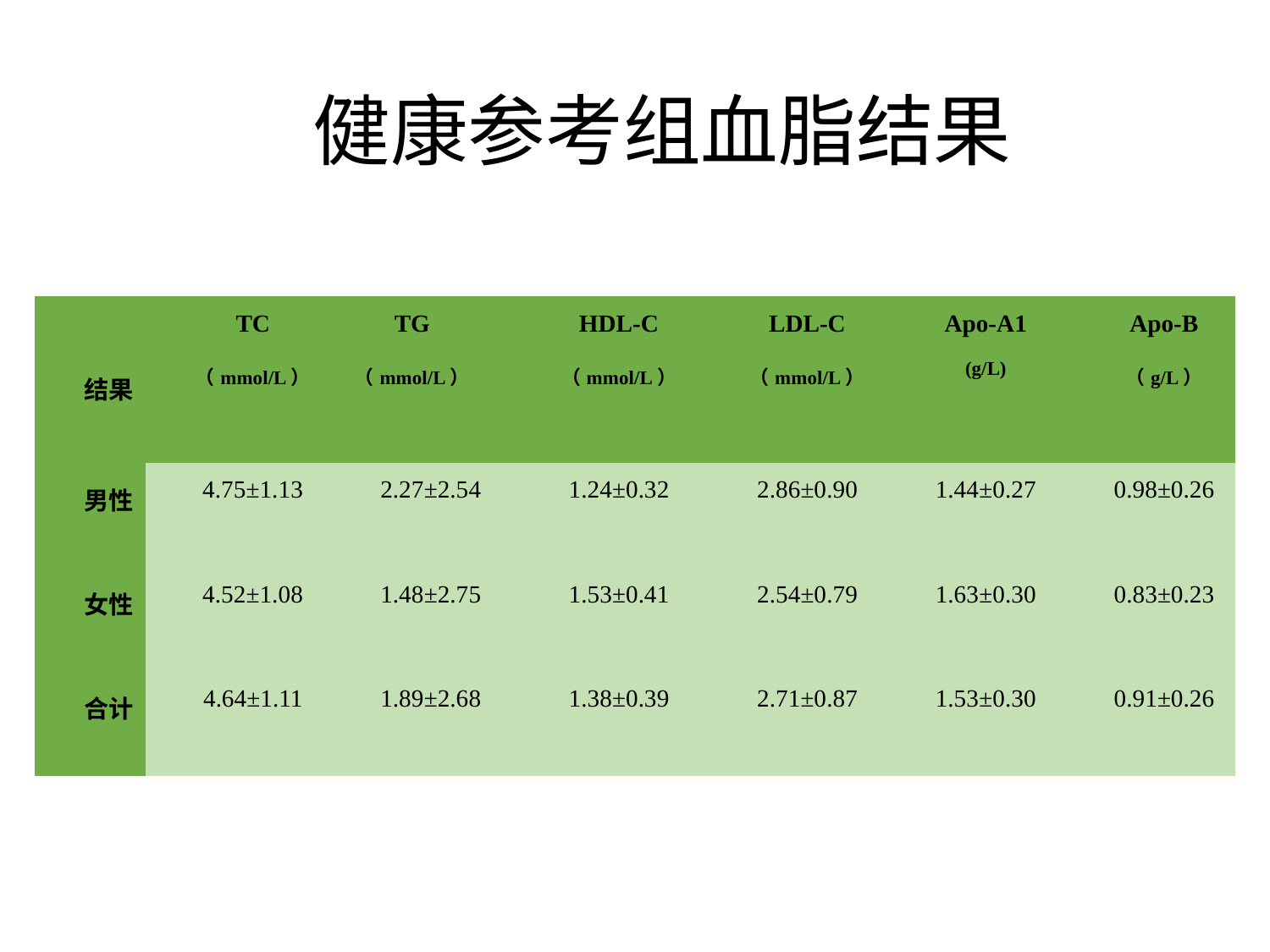

# 健康参考组血脂结果
| 结果 | TC （mmol/L） | TG （mmol/L） | HDL-C （mmol/L） | LDL-C （mmol/L） | Apo-A1 (g/L) | Apo-B （g/L） |
| --- | --- | --- | --- | --- | --- | --- |
| 男性 | 4.75±1.13 | 2.27±2.54 | 1.24±0.32 | 2.86±0.90 | 1.44±0.27 | 0.98±0.26 |
| 女性 | 4.52±1.08 | 1.48±2.75 | 1.53±0.41 | 2.54±0.79 | 1.63±0.30 | 0.83±0.23 |
| 合计 | 4.64±1.11 | 1.89±2.68 | 1.38±0.39 | 2.71±0.87 | 1.53±0.30 | 0.91±0.26 |